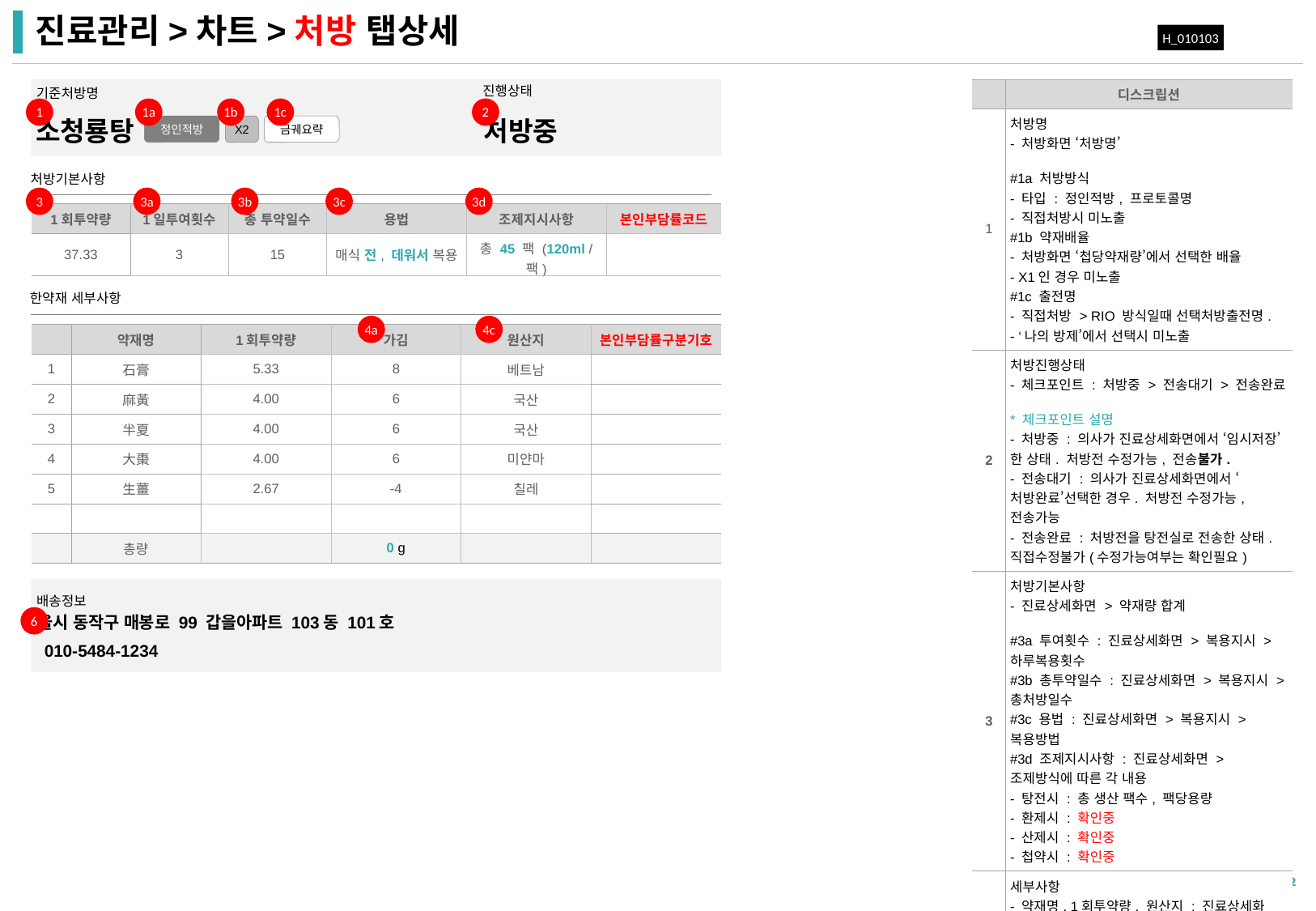

# 진료관리>차트>처방 탭상세
H_010103
기준처방명

|  | 디스크립션 |
| --- | --- |
| 1 | 처방명 - 처방화면 ‘처방명’ #1a 처방방식 - 타입 : 정인적방, 프로토콜명 - 직접처방시 미노출 #1b 약재배율 - 처방화면 ‘첩당약재량’에서 선택한 배율 - X1인 경우 미노출 #1c 출전명 - 직접처방 > RIO 방식일때 선택처방출전명. - ‘나의 방제’에서 선택시 미노출 |
| 2 | 처방진행상태 - 체크포인트 : 처방중 > 전송대기 > 전송완료 \* 체크포인트 설명 - 처방중 : 의사가 진료상세화면에서 ‘임시저장’한 상태. 처방전 수정가능, 전송불가. - 전송대기 : 의사가 진료상세화면에서 ‘처방완료’선택한 경우. 처방전 수정가능, 전송가능 - 전송완료 : 처방전을 탕전실로 전송한 상태. 직접수정불가(수정가능여부는 확인필요) |
| 3 | 처방기본사항 - 진료상세화면 > 약재량 합계 #3a 투여횟수 : 진료상세화면 > 복용지시 > 하루복용횟수 #3b 총투약일수 : 진료상세화면 > 복용지시 > 총처방일수 #3c 용법 : 진료상세화면 > 복용지시 > 복용방법 #3d 조제지시사항 : 진료상세화면 > 조제방식에 따른 각 내용 - 탕전시 : 총 생산 팩수, 팩당용량 - 환제시 : 확인중 - 산제시 : 확인중 - 첩약시 : 확인중 |
| 4 | 세부사항 - 약재명, 1회투약량, 원산지 : 진료상세화면 > 약재명/용량/원산지 #4a 가감 - 출전대비 의사가 가감한 용량 |
| 5 | 유틸버튼 - 인쇄 : 선택시 해당 화면의 처방내용을 인쇄 > 처방전양식 수급필요 - 수정 : 각 타입에 맞는 진료상세 > 처방팝업 호출. |
| 6 | 배송정보 - 환자정보에 등록된 주소/연락처 노출 |
진행상태
1
1a
1b
1c
2
소청룡탕
정인적방
X2
금궤요략
처방중
처방기본사항

3
3a
3b
3c
3d
| 1회투약량 | 1일투여횟수 | 총 투약일수 | 용법 | 조제지시사항 | 본인부담률코드 |
| --- | --- | --- | --- | --- | --- |
| 37.33 | 3 | 15 | 매식 전, 데워서 복용 | 총 45 팩 (120ml / 팩) |  |
한약재 세부사항

4a
4c
|  | 약재명 | 1회투약량 | 가김 | 원산지 | 본인부담률구분기호 |
| --- | --- | --- | --- | --- | --- |
| 1 | 石膏 | 5.33 | 8 | 베트남 |  |
| 2 | 麻黃 | 4.00 | 6 | 국산 |  |
| 3 | 半夏 | 4.00 | 6 | 국산 |  |
| 4 | 大棗 | 4.00 | 6 | 미얀마 |  |
| 5 | 生薑 | 2.67 | -4 | 칠레 |  |
|  |  |  |  |  |  |
|  | 총량 |  | 0 g |  |  |
배송정보

6
서울시 동작구 매봉로 99 갑을아파트 103동 101호
010-5484-1234